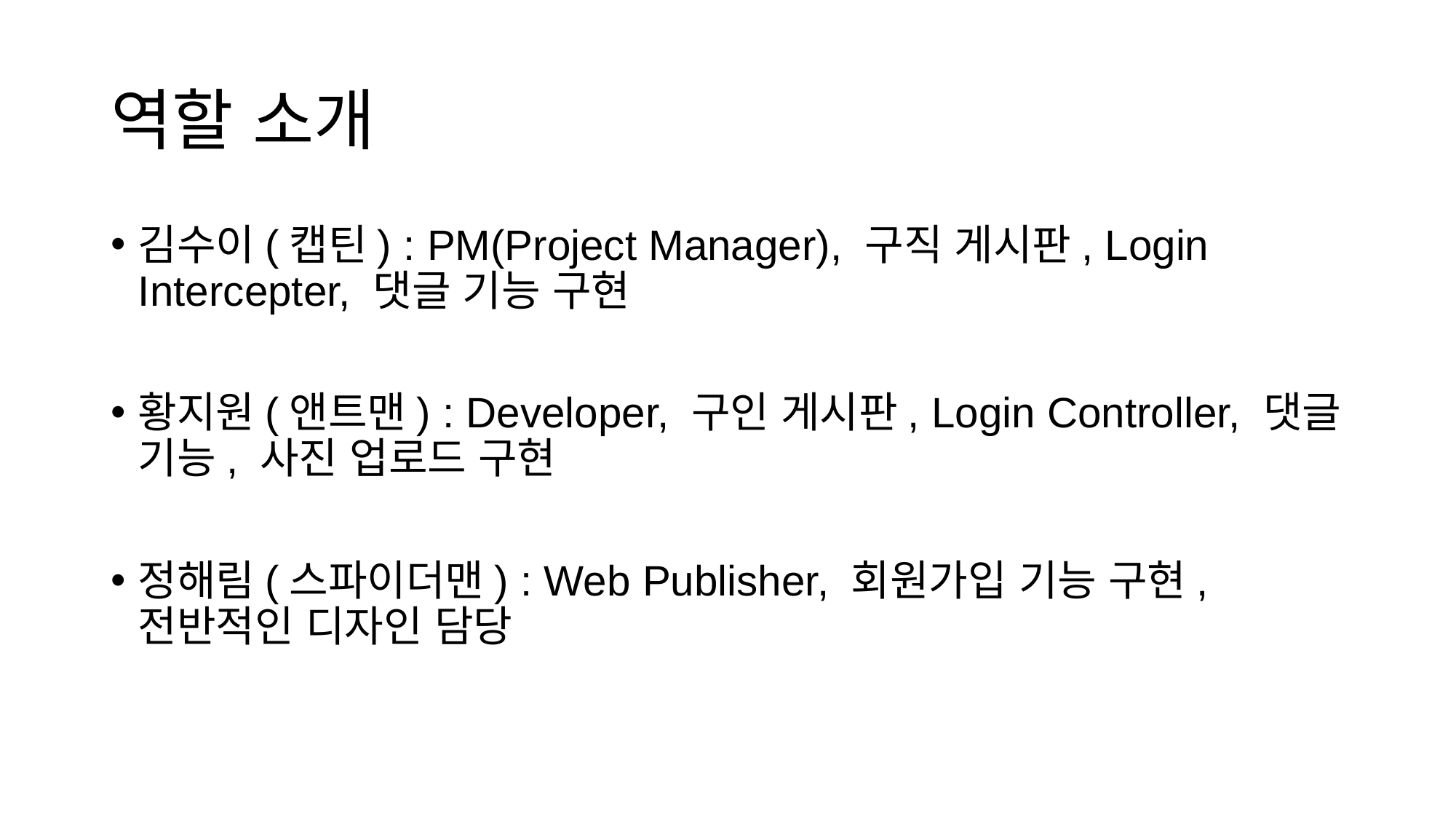

# 역할 소개
김수이(캡틴) : PM(Project Manager), 구직 게시판, Login Intercepter, 댓글 기능 구현

황지원(앤트맨) : Developer, 구인 게시판, Login Controller, 댓글 기능, 사진 업로드 구현

정해림(스파이더맨) : Web Publisher, 회원가입 기능 구현, 전반적인 디자인 담당